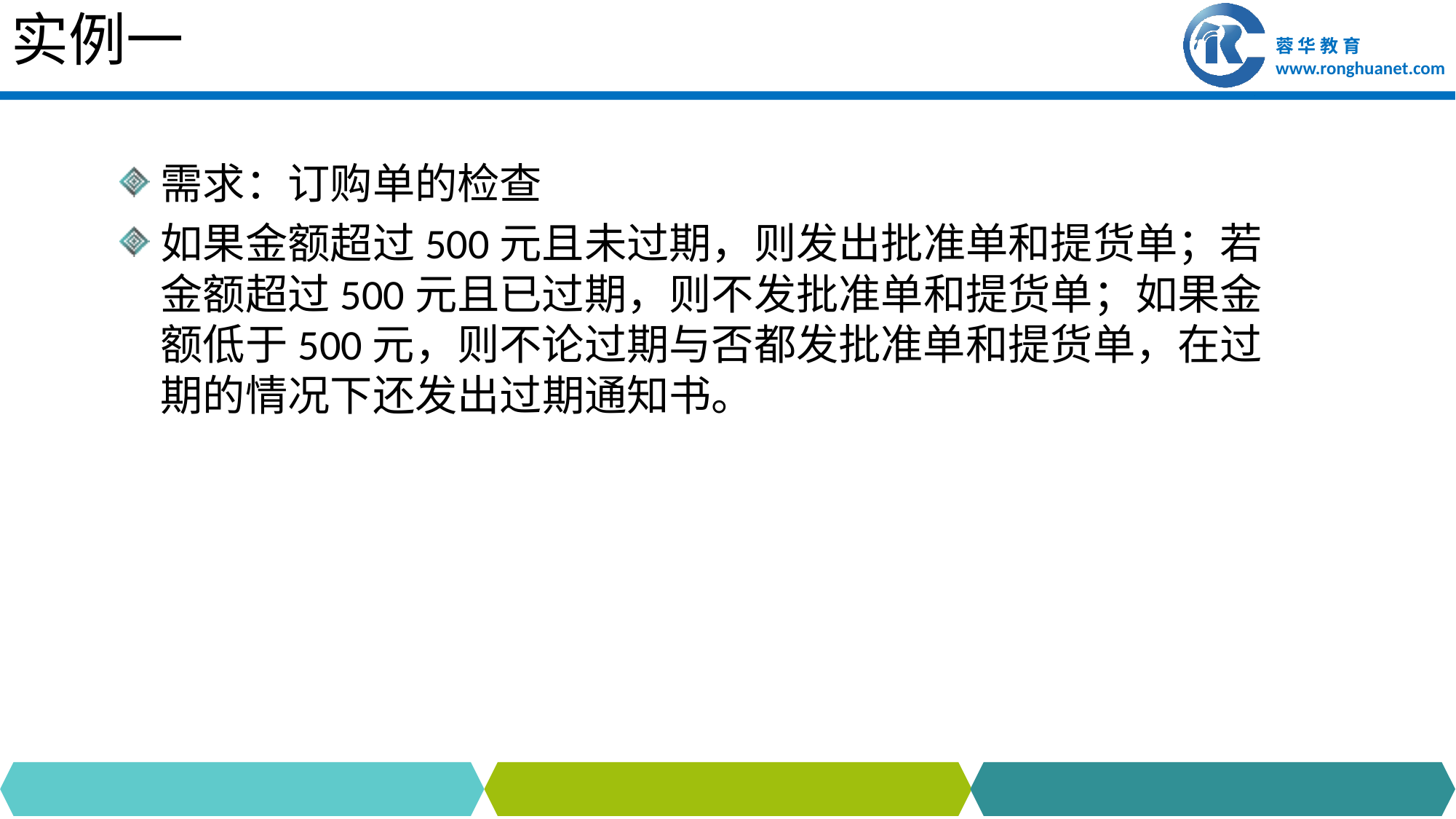

# 实例一
需求：订购单的检查
如果金额超过500元且未过期，则发出批准单和提货单；若金额超过500元且已过期，则不发批准单和提货单；如果金额低于500元，则不论过期与否都发批准单和提货单，在过期的情况下还发出过期通知书。